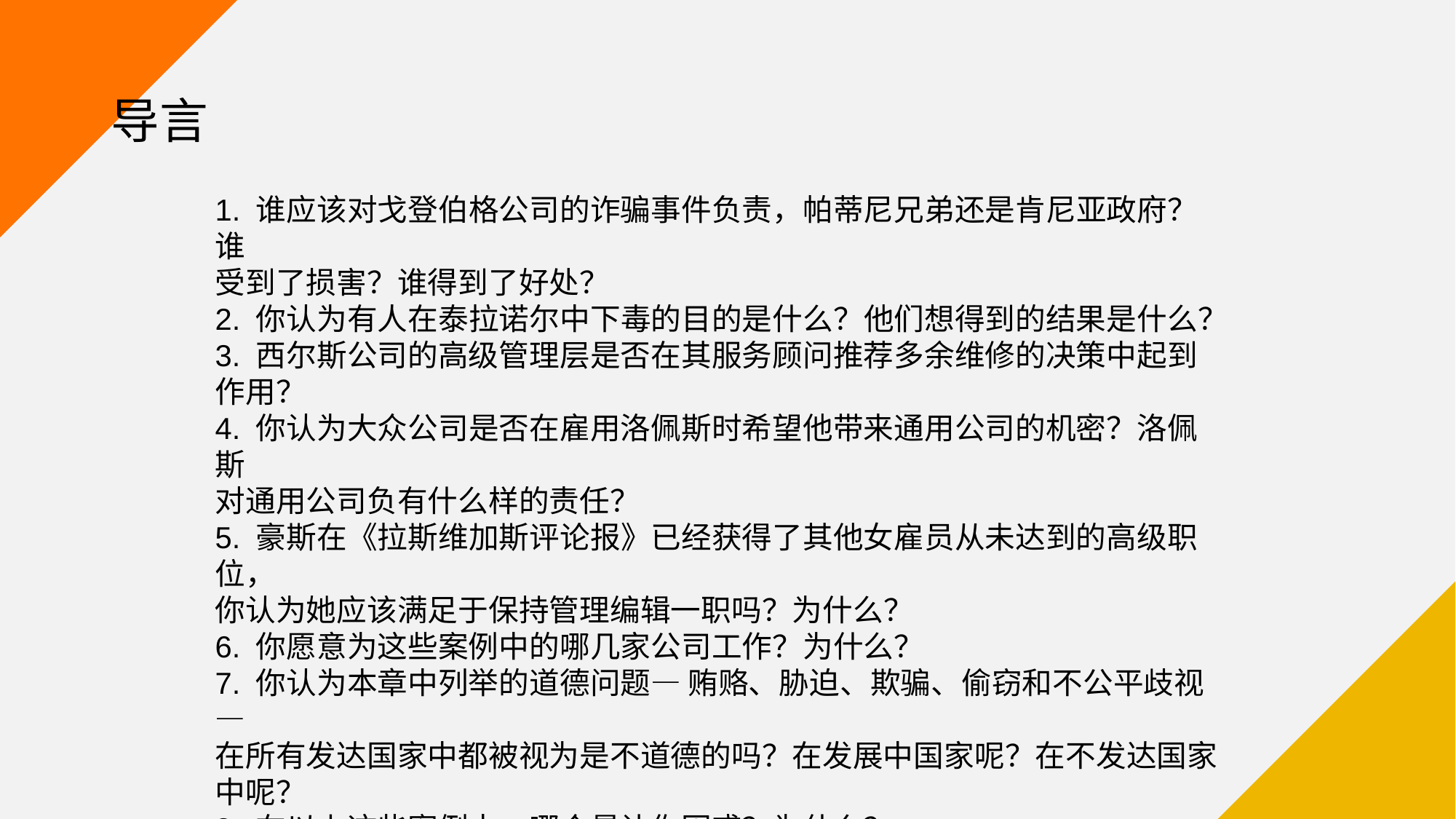

# 导言
1. 谁应该对戈登伯格公司的诈骗事件负责，帕蒂尼兄弟还是肯尼亚政府？谁
受到了损害？谁得到了好处？
2. 你认为有人在泰拉诺尔中下毒的目的是什么？他们想得到的结果是什么？
3. 西尔斯公司的高级管理层是否在其服务顾问推荐多余维修的决策中起到作用？
4. 你认为大众公司是否在雇用洛佩斯时希望他带来通用公司的机密？洛佩斯
对通用公司负有什么样的责任？
5. 豪斯在《拉斯维加斯评论报》已经获得了其他女雇员从未达到的高级职位，
你认为她应该满足于保持管理编辑一职吗？为什么？
6. 你愿意为这些案例中的哪几家公司工作？为什么？
7. 你认为本章中列举的道德问题— 贿赂、胁迫、欺骗、偷窃和不公平歧视—
在所有发达国家中都被视为是不道德的吗？在发展中国家呢？在不发达国家中呢？
8. 在以上这些案例中，哪个最让你困惑？为什么？
9. 以上几个公司的文化有何区别？这是否影响他们行为的伦理实质？